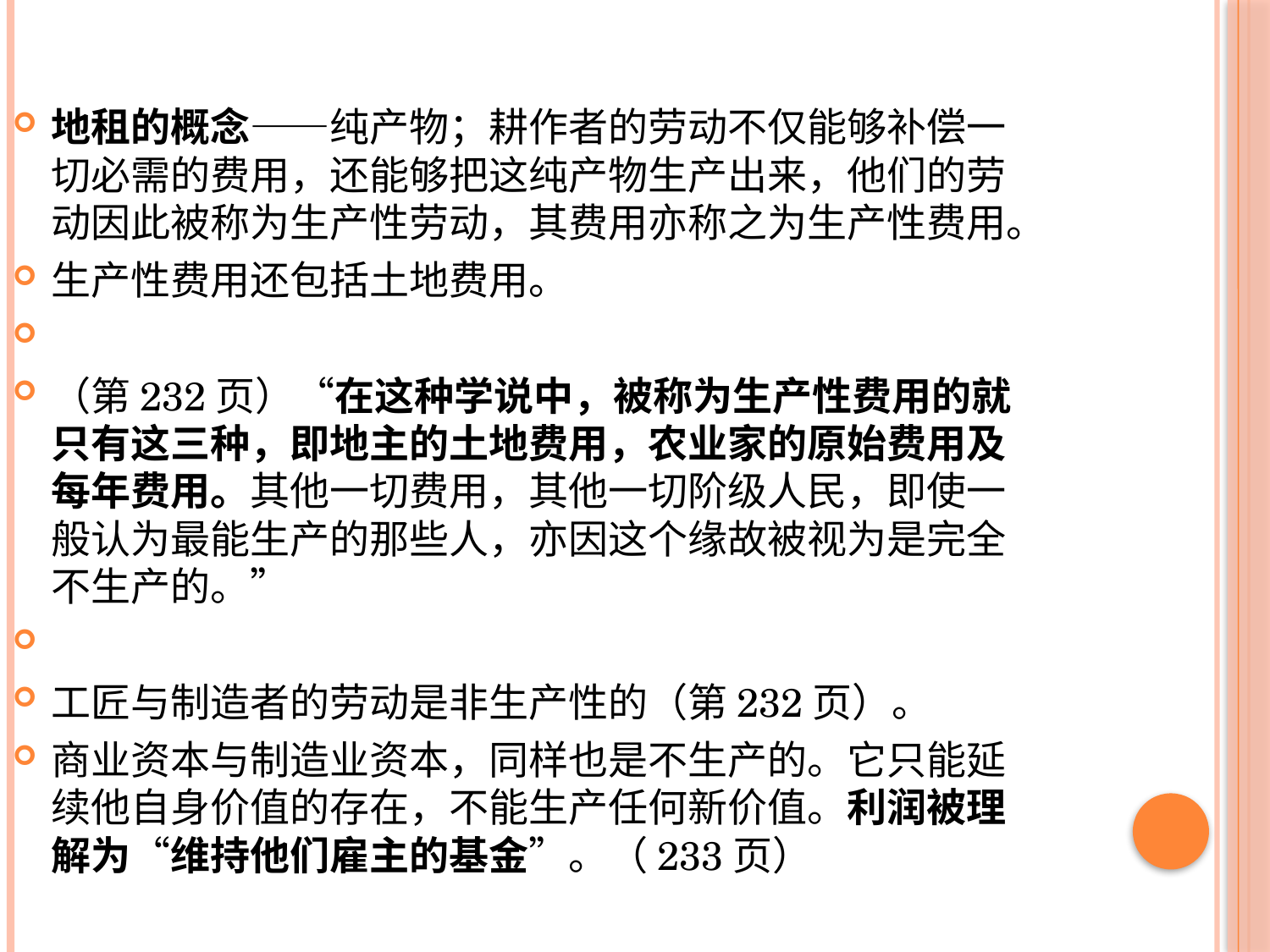

地租的概念——纯产物；耕作者的劳动不仅能够补偿一切必需的费用，还能够把这纯产物生产出来，他们的劳动因此被称为生产性劳动，其费用亦称之为生产性费用。
生产性费用还包括土地费用。

（第232页）“在这种学说中，被称为生产性费用的就只有这三种，即地主的土地费用，农业家的原始费用及每年费用。其他一切费用，其他一切阶级人民，即使一般认为最能生产的那些人，亦因这个缘故被视为是完全不生产的。”

工匠与制造者的劳动是非生产性的（第232页）。
商业资本与制造业资本，同样也是不生产的。它只能延续他自身价值的存在，不能生产任何新价值。利润被理解为“维持他们雇主的基金”。（233页）